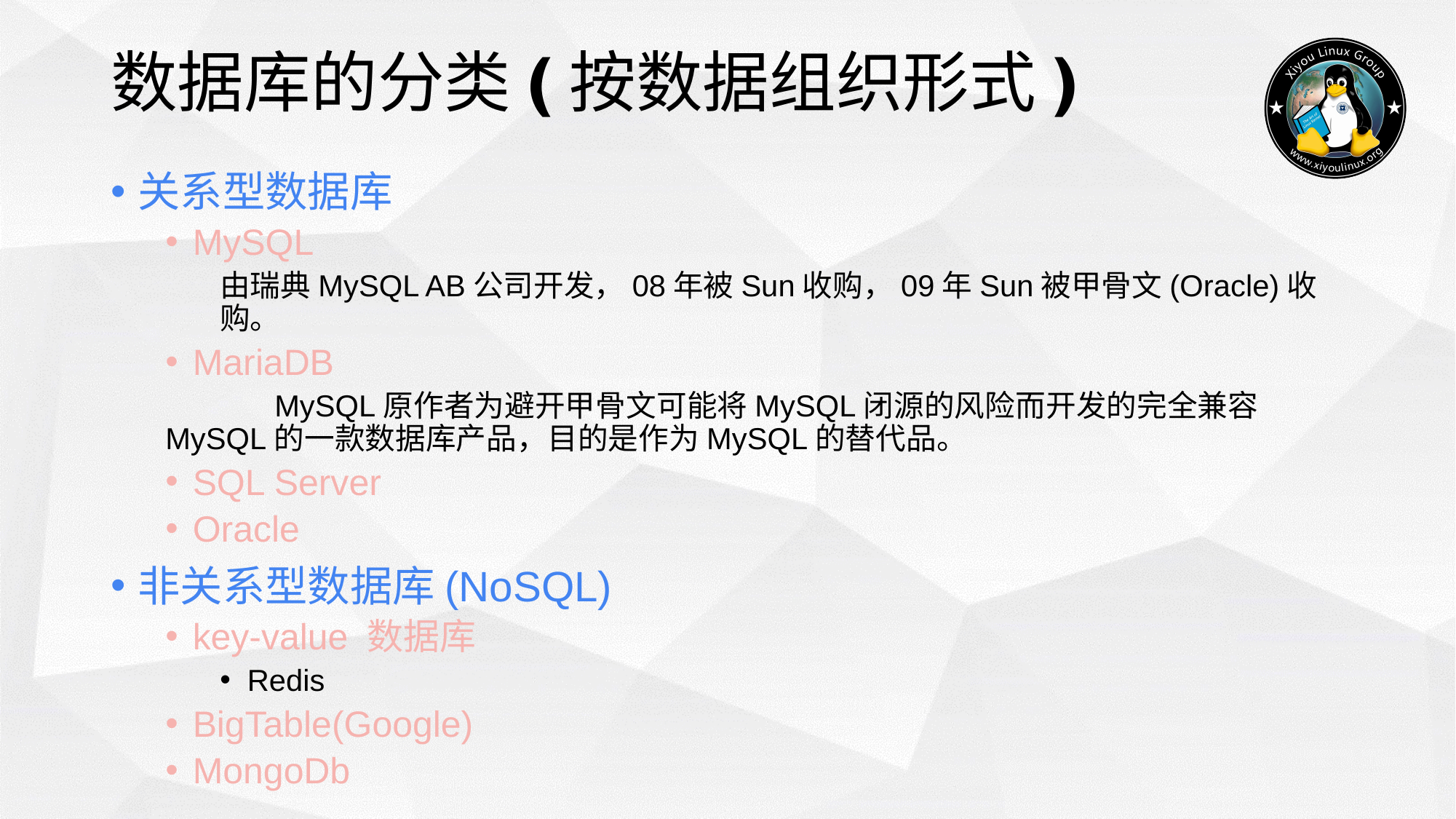

# 数据库的分类(按数据组织形式)
关系型数据库
MySQL
由瑞典MySQL AB公司开发，08年被Sun收购，09年Sun被甲骨文(Oracle)收购。
MariaDB
	MySQL原作者为避开甲骨文可能将MySQL闭源的风险而开发的完全兼容MySQL的一款数据库产品，目的是作为MySQL的替代品。
SQL Server
Oracle
非关系型数据库(NoSQL)
key-value 数据库
Redis
BigTable(Google)
MongoDb